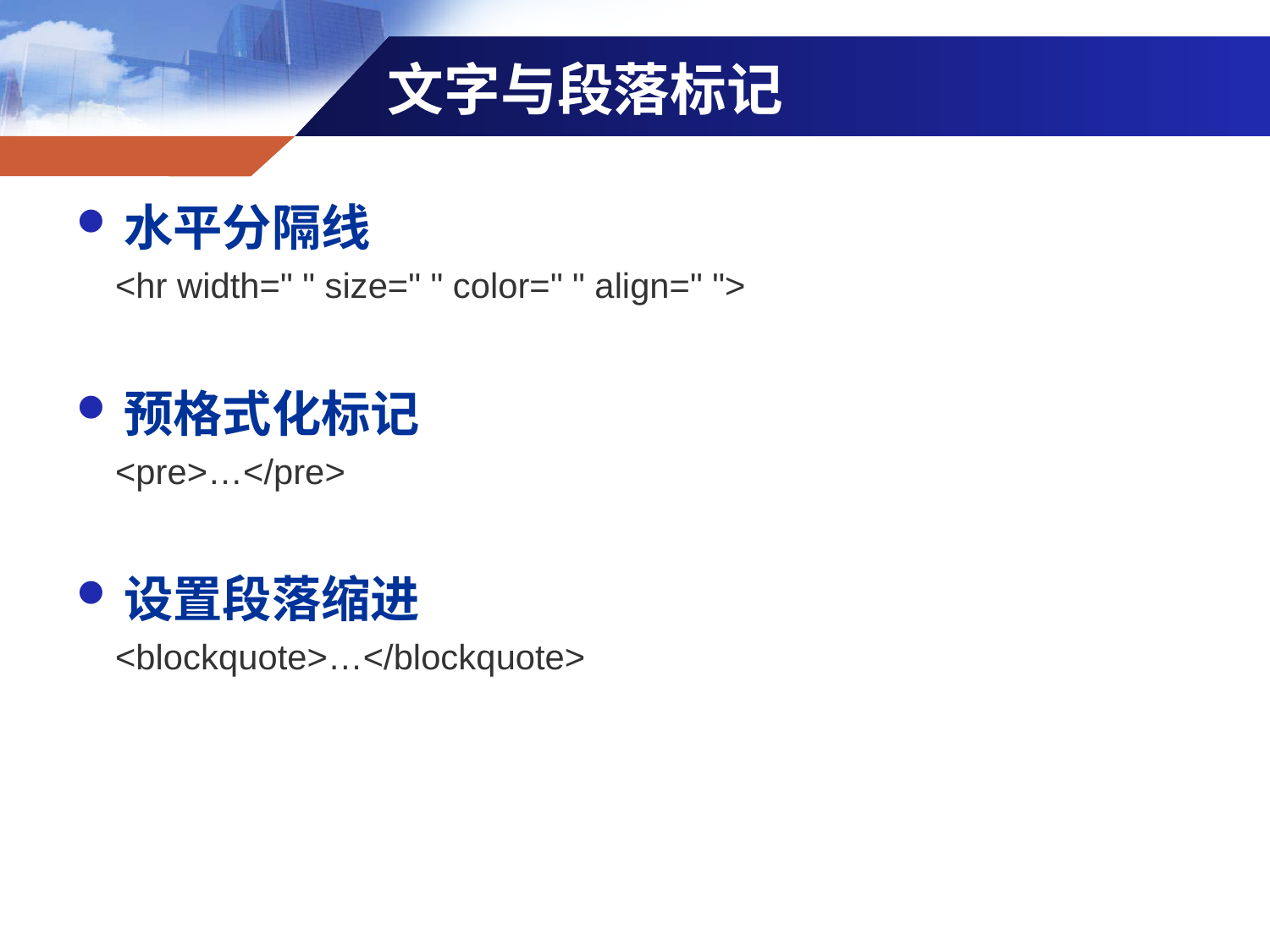

# 文字与段落标记
水平分隔线
    <hr width=" " size=" " color=" " align=" ">

预格式化标记
    <pre>…</pre>

设置段落缩进
    <blockquote>…</blockquote>